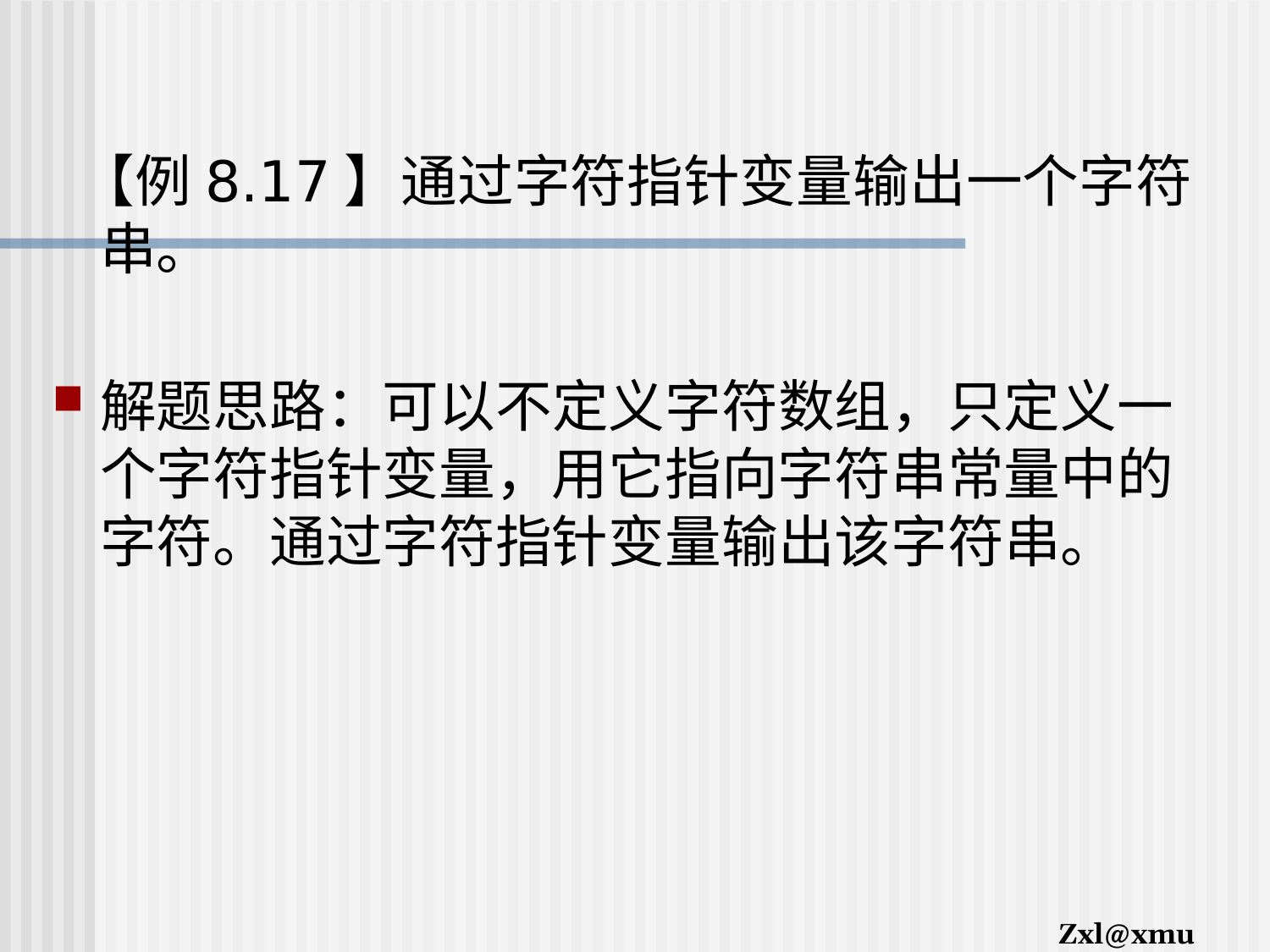

【例8.17】通过字符指针变量输出一个字符串。

解题思路：可以不定义字符数组，只定义一个字符指针变量，用它指向字符串常量中的字符。通过字符指针变量输出该字符串。